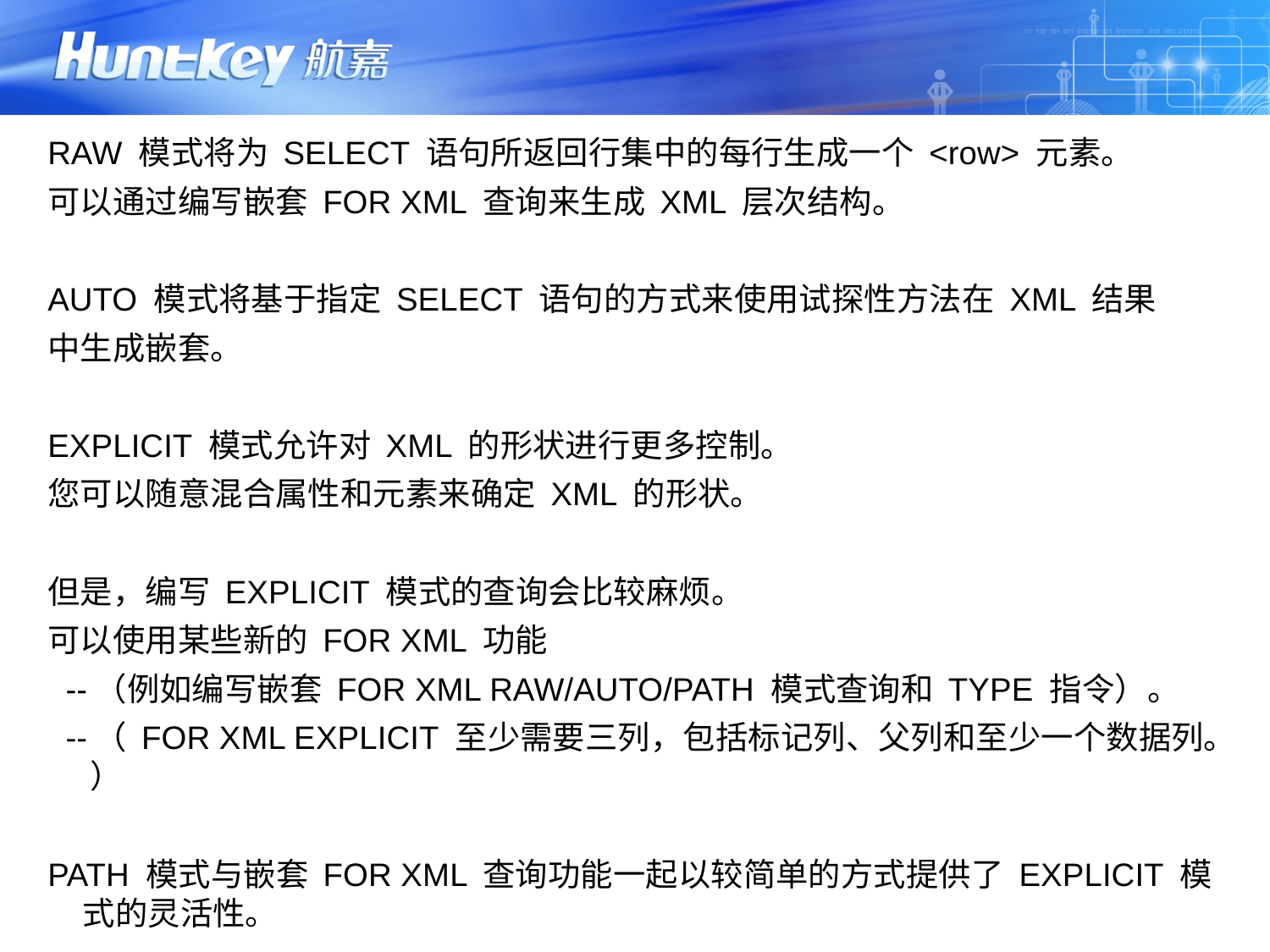

RAW 模式将为 SELECT 语句所返回行集中的每行生成一个 <row> 元素。
可以通过编写嵌套 FOR XML 查询来生成 XML 层次结构。

AUTO 模式将基于指定 SELECT 语句的方式来使用试探性方法在 XML 结果
中生成嵌套。

EXPLICIT 模式允许对 XML 的形状进行更多控制。
您可以随意混合属性和元素来确定 XML 的形状。

但是，编写 EXPLICIT 模式的查询会比较麻烦。
可以使用某些新的 FOR XML 功能
  --（例如编写嵌套 FOR XML RAW/AUTO/PATH 模式查询和 TYPE 指令）。
  --（ FOR XML EXPLICIT 至少需要三列，包括标记列、父列和至少一个数据列。 ）

PATH 模式与嵌套 FOR XML 查询功能一起以较简单的方式提供了 EXPLICIT 模式的灵活性。